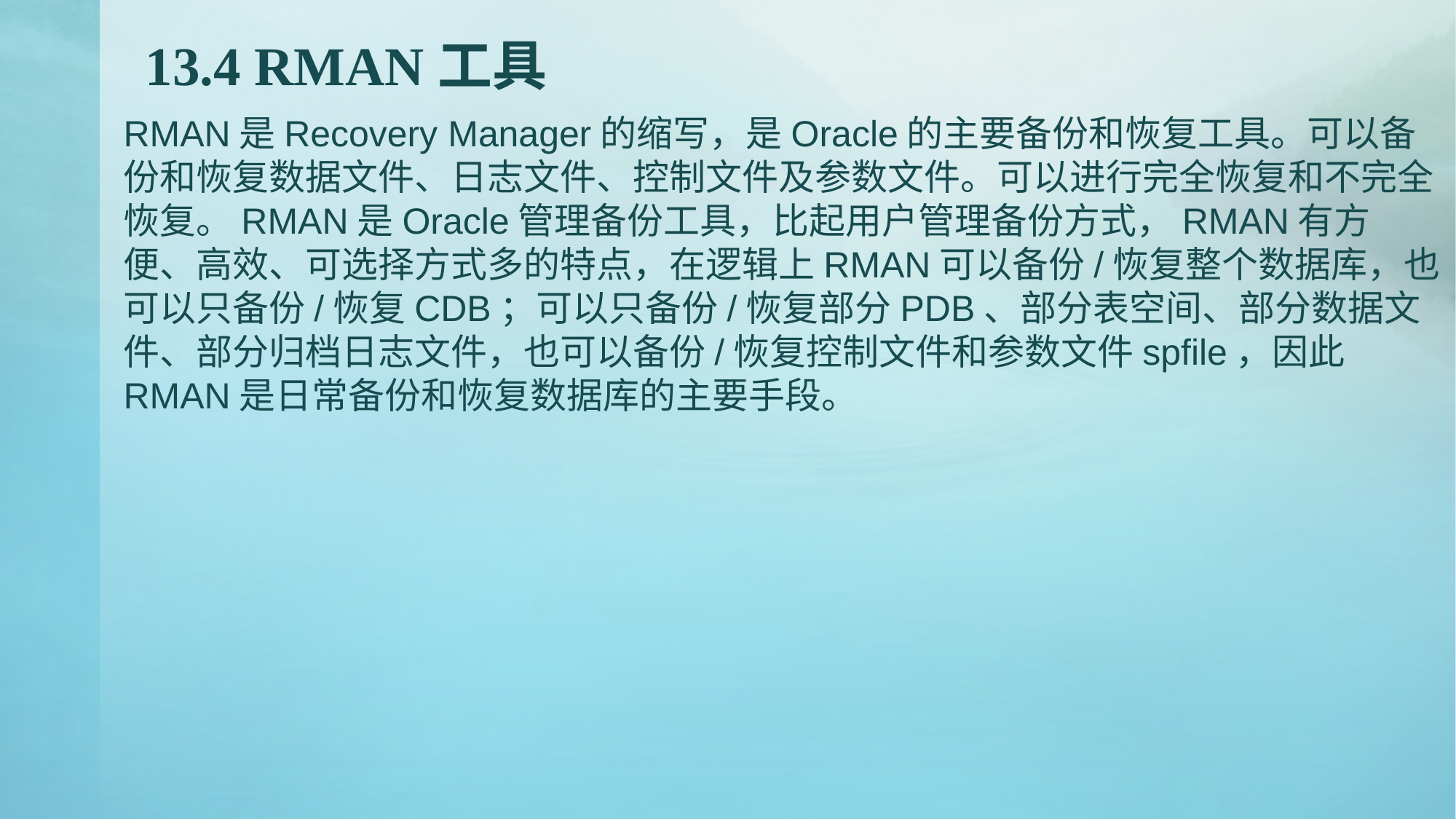

# 13.4 RMAN工具
RMAN是Recovery Manager的缩写，是Oracle的主要备份和恢复工具。可以备份和恢复数据文件、日志文件、控制文件及参数文件。可以进行完全恢复和不完全恢复。RMAN是Oracle管理备份工具，比起用户管理备份方式，RMAN有方便、高效、可选择方式多的特点，在逻辑上RMAN可以备份/恢复整个数据库，也可以只备份/恢复CDB；可以只备份/恢复部分PDB、部分表空间、部分数据文件、部分归档日志文件，也可以备份/恢复控制文件和参数文件spfile，因此RMAN是日常备份和恢复数据库的主要手段。